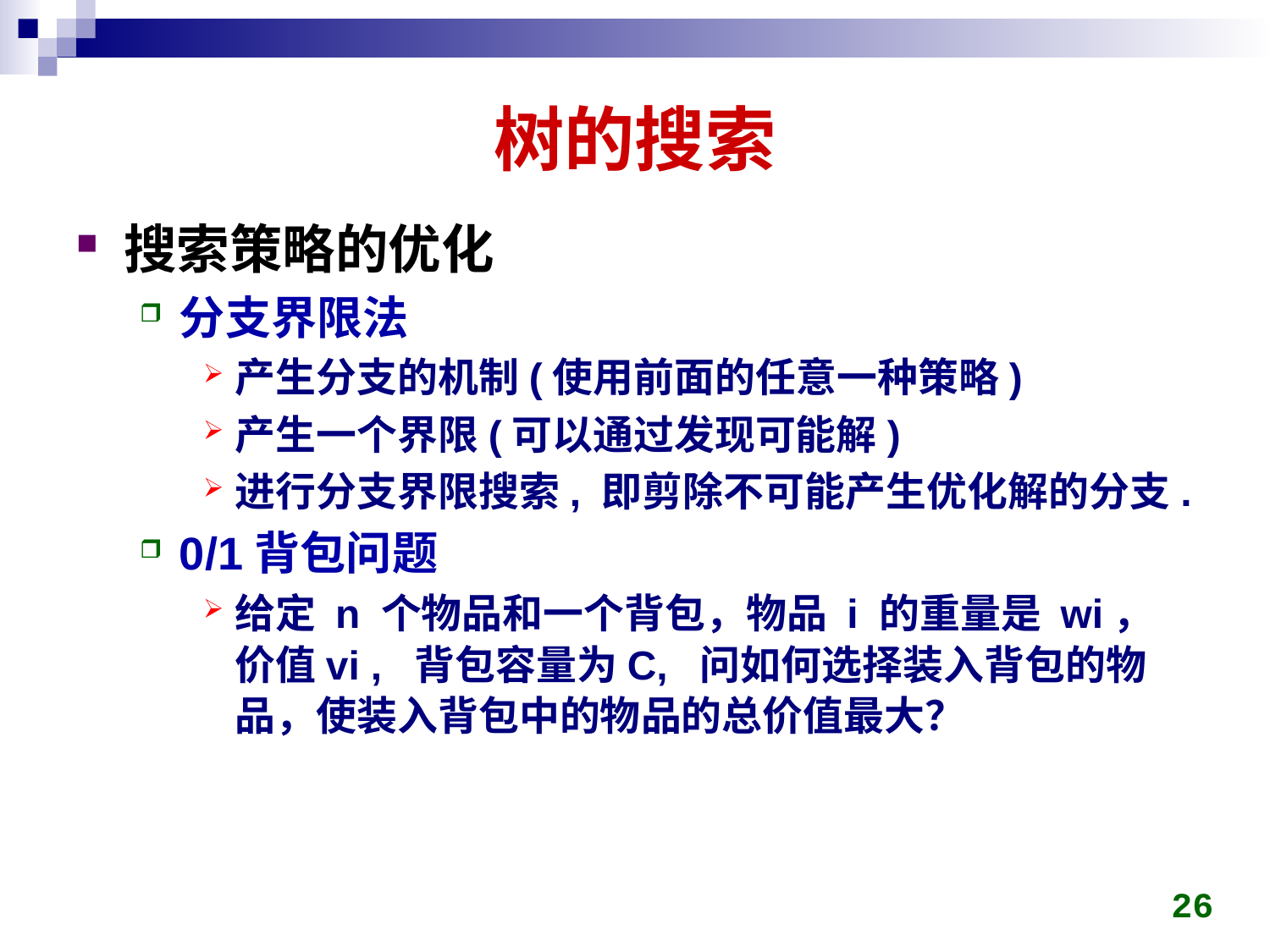

# 树的搜索
搜索策略的优化
分支界限法
产生分支的机制(使用前面的任意一种策略)
产生一个界限(可以通过发现可能解)
进行分支界限搜索, 即剪除不可能产生优化解的分支.
0/1背包问题
给定 n 个物品和一个背包，物品 i 的重量是 wi，价值vi ,  背包容量为C,  问如何选择装入背包的物品，使装入背包中的物品的总价值最大？

26